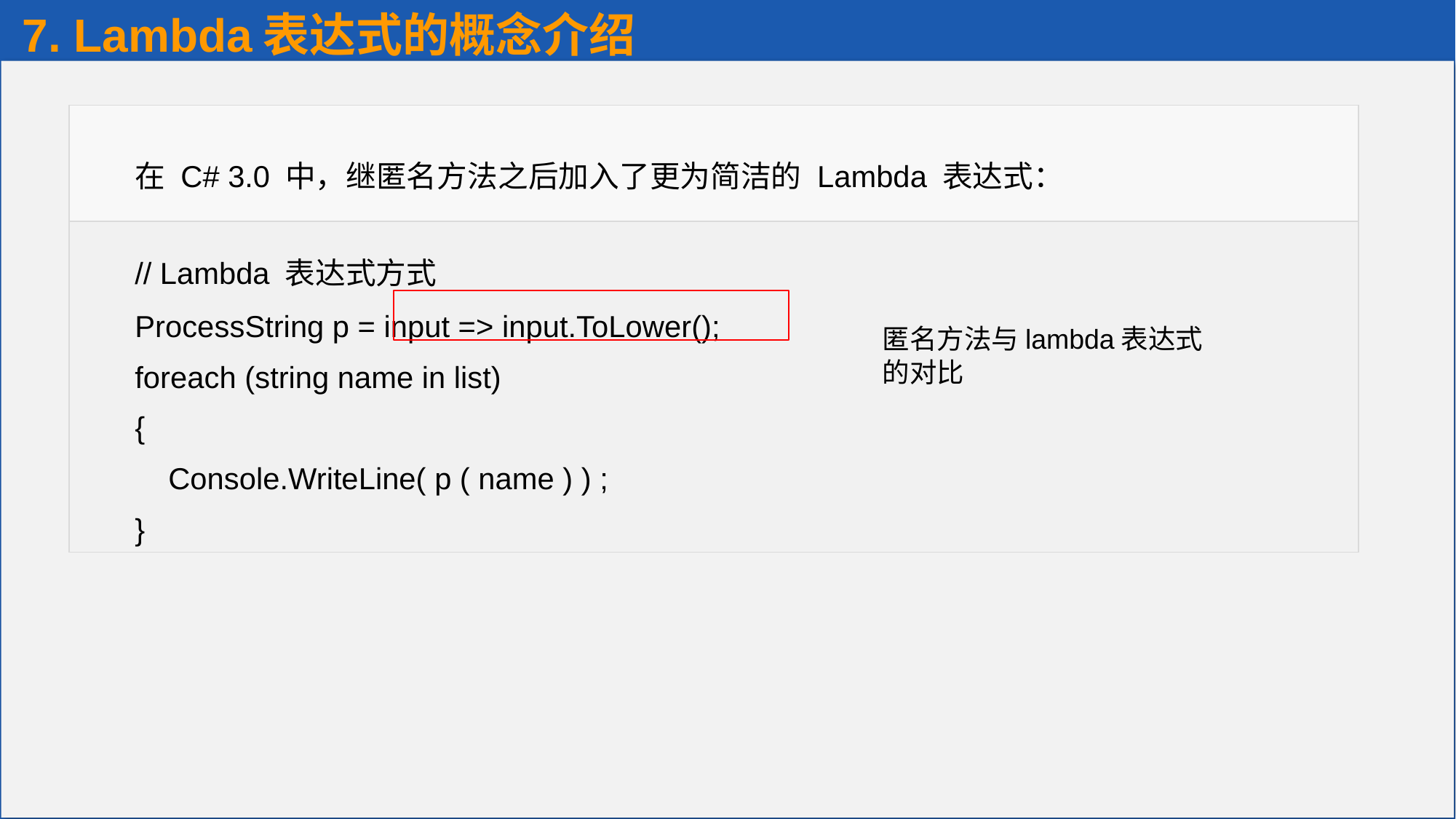

7. Lambda表达式的概念介绍
| 在 C# 3.0 中，继匿名方法之后加入了更为简洁的 Lambda 表达式： |
| --- |
| // Lambda 表达式方式 ProcessString p = input => input.ToLower(); foreach (string name in list) { Console.WriteLine( p ( name ) ) ; } |

匿名方法与lambda表达式的对比